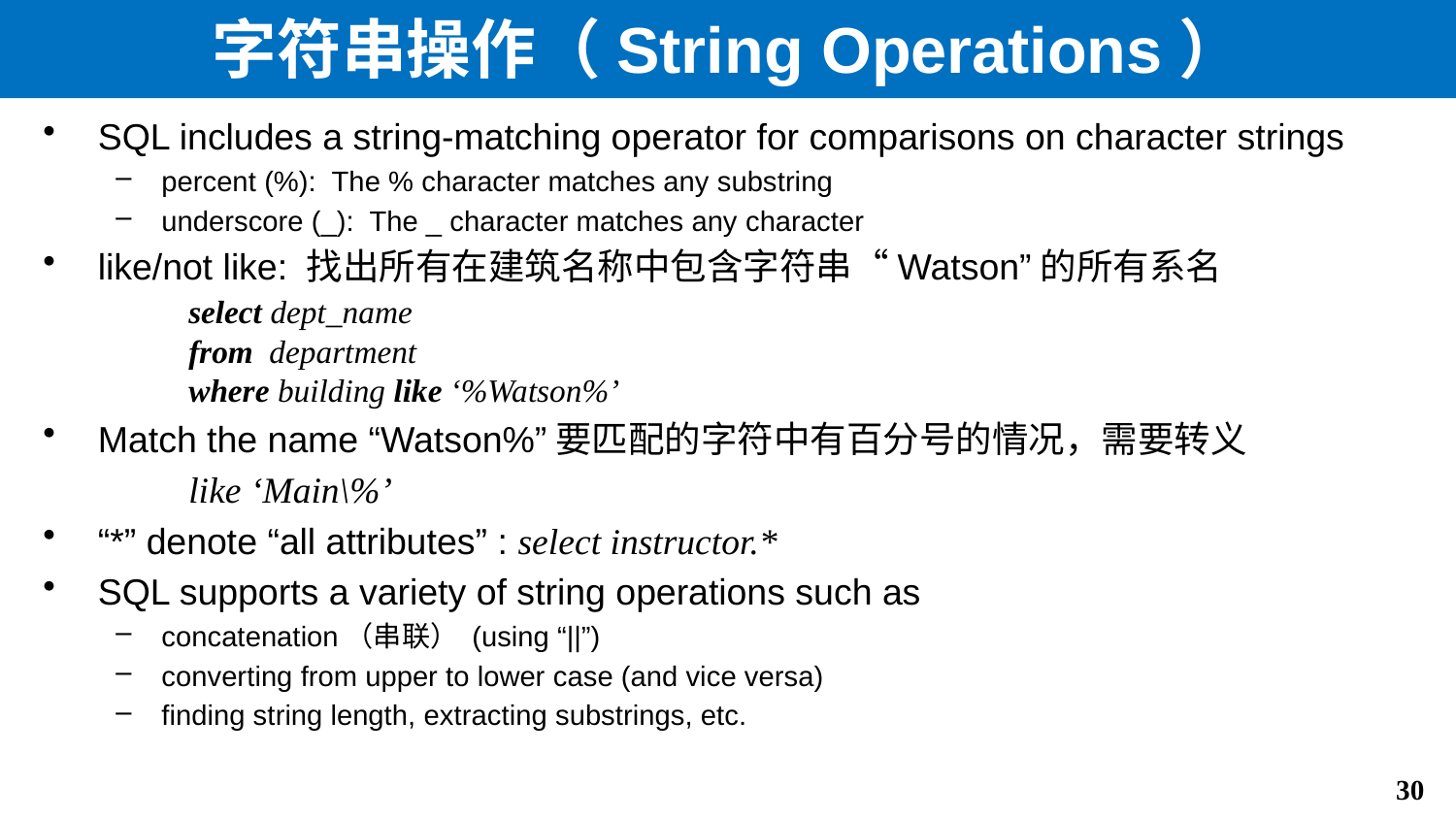

# 字符串操作（String Operations）
SQL includes a string-matching operator for comparisons on character strings
percent (%):  The % character matches any substring
underscore (_):  The _ character matches any character
like/not like: 找出所有在建筑名称中包含字符串“Watson”的所有系名
	select dept_name
	from  department
	where building like ‘%Watson%’
Match the name “Watson%”要匹配的字符中有百分号的情况，需要转义
	like ‘Main\%’
“*” denote “all attributes” : select instructor.*
SQL supports a variety of string operations such as
concatenation（串联） (using “||”)
converting from upper to lower case (and vice versa)
finding string length, extracting substrings, etc.